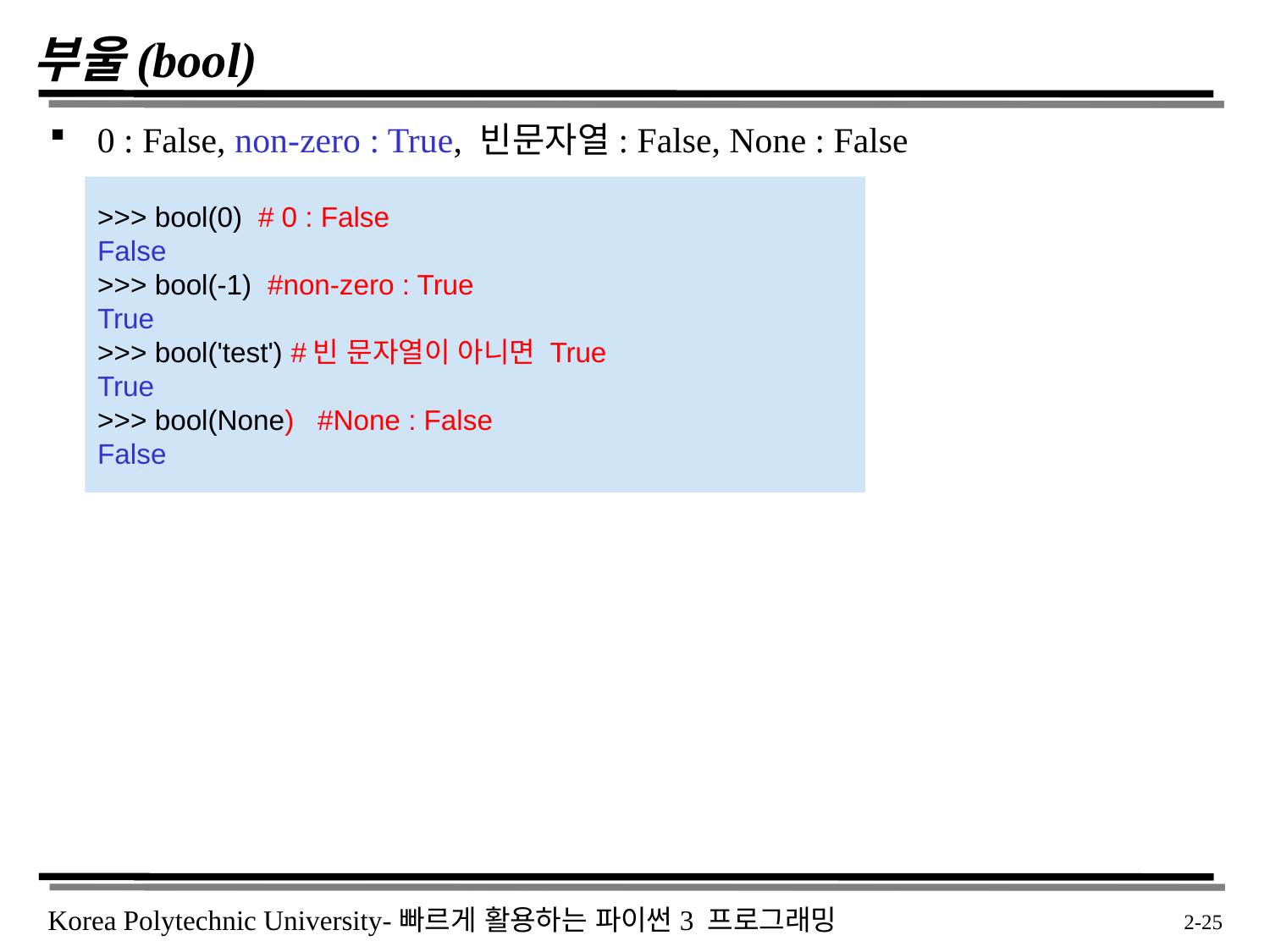

# 부울(bool)
0 : False, non-zero : True, 빈문자열: False, None : False

>>> bool(0)  # 0 : False
False
>>> bool(-1)  #non-zero : True
True
>>> bool('test') #빈 문자열이 아니면 True
True
>>> bool(None)   #None : False
False
 2-25